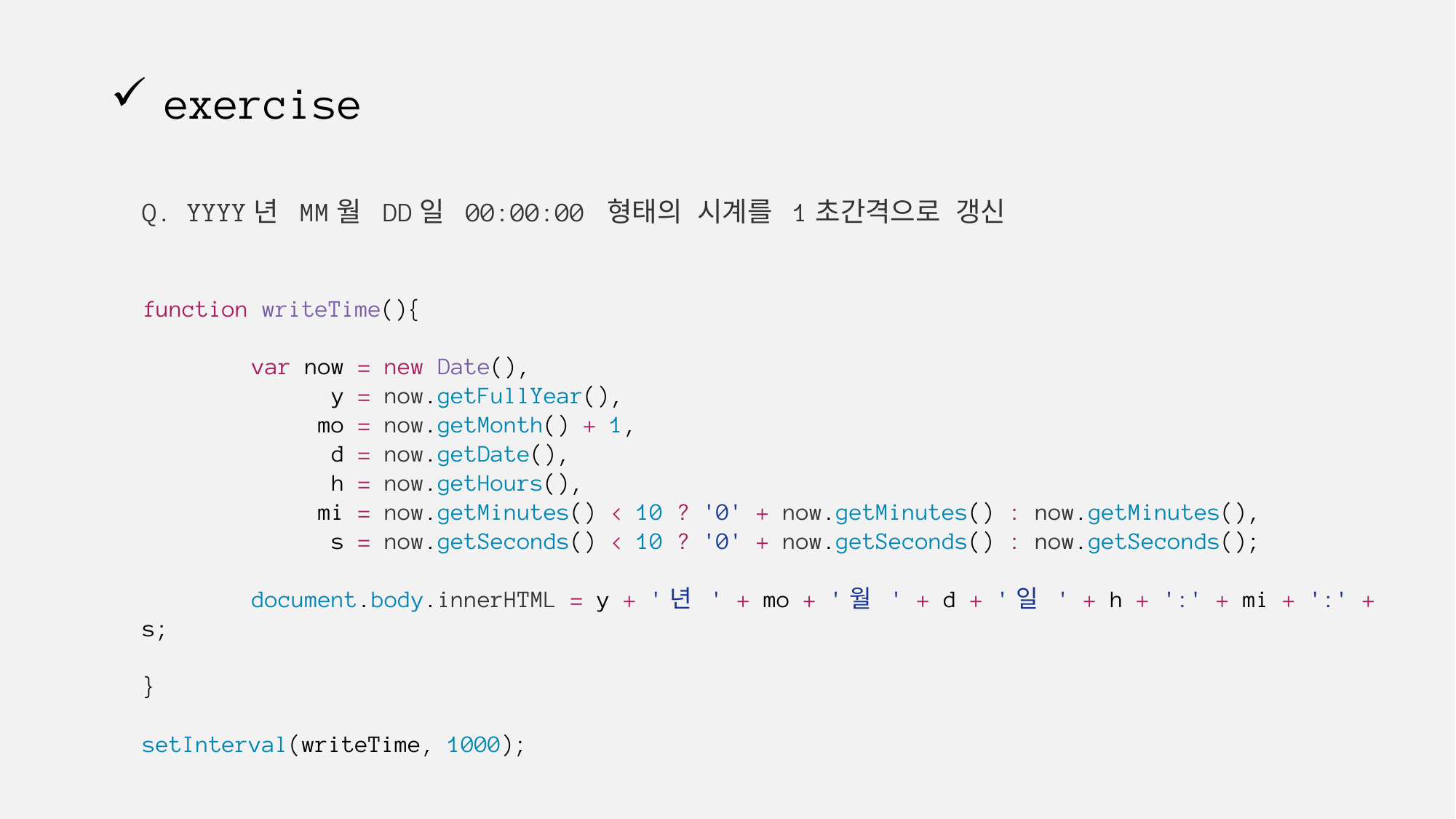

# exercise
Q. YYYY년 MM월 DD일 00:00:00 형태의 시계를 1초간격으로 갱신

function writeTime(){

	var now = new Date(),
	      y = now.getFullYear(),
	     mo = now.getMonth() + 1,
	      d = now.getDate(),
	      h = now.getHours(),
	     mi = now.getMinutes() < 10 ? '0' + now.getMinutes() : now.getMinutes(),
	      s = now.getSeconds() < 10 ? '0' + now.getSeconds() : now.getSeconds();

	document.body.innerHTML = y + '년 ' + mo + '월 ' + d + '일 ' + h + ':' + mi + ':' + s;

}

setInterval(writeTime, 1000);